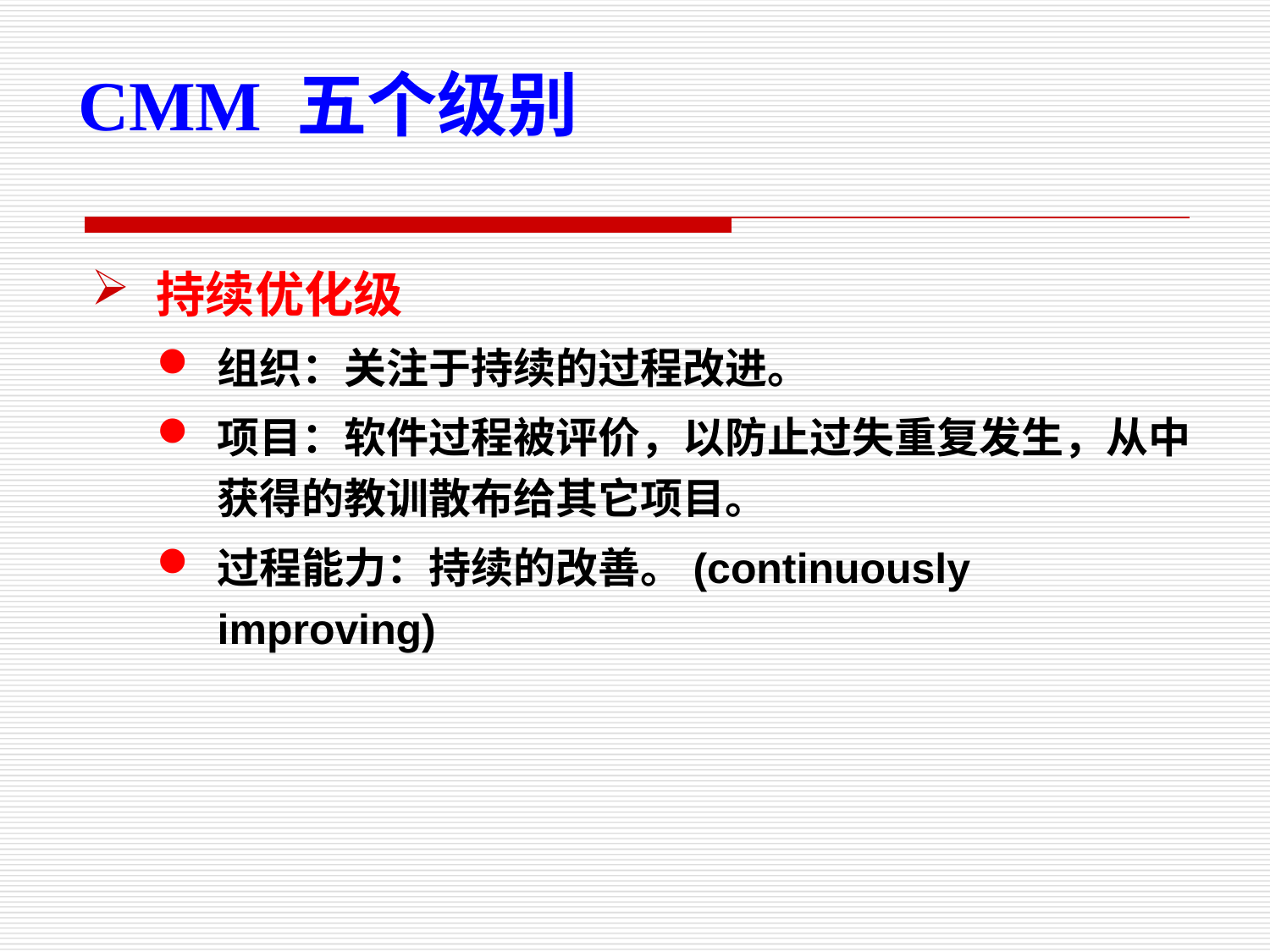

CMM 五个级别
持续优化级
组织：关注于持续的过程改进。
项目：软件过程被评价，以防止过失重复发生，从中获得的教训散布给其它项目。
过程能力：持续的改善。(continuously improving)